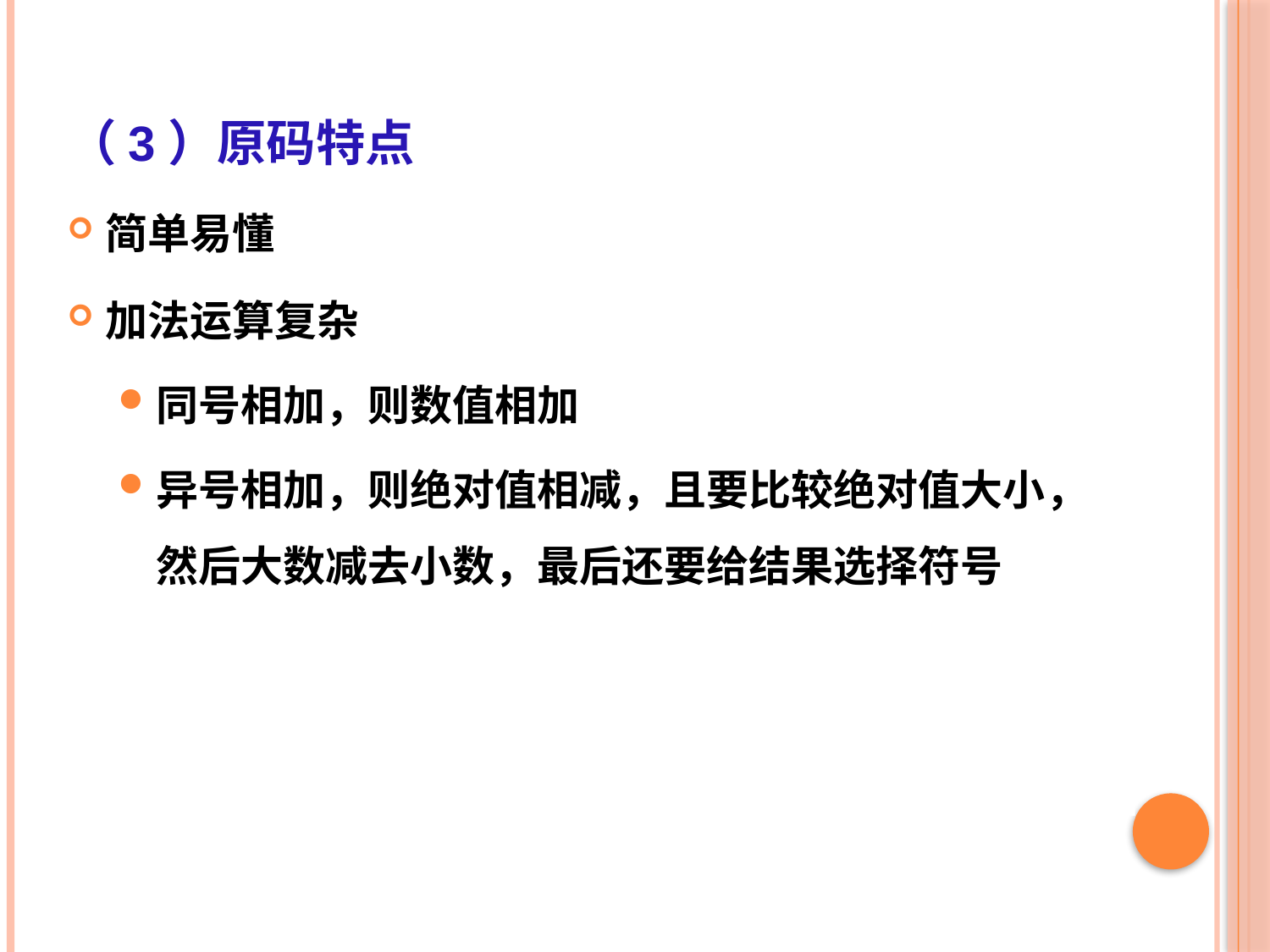

（3）原码特点
简单易懂
加法运算复杂
同号相加，则数值相加
异号相加，则绝对值相减，且要比较绝对值大小，然后大数减去小数，最后还要给结果选择符号